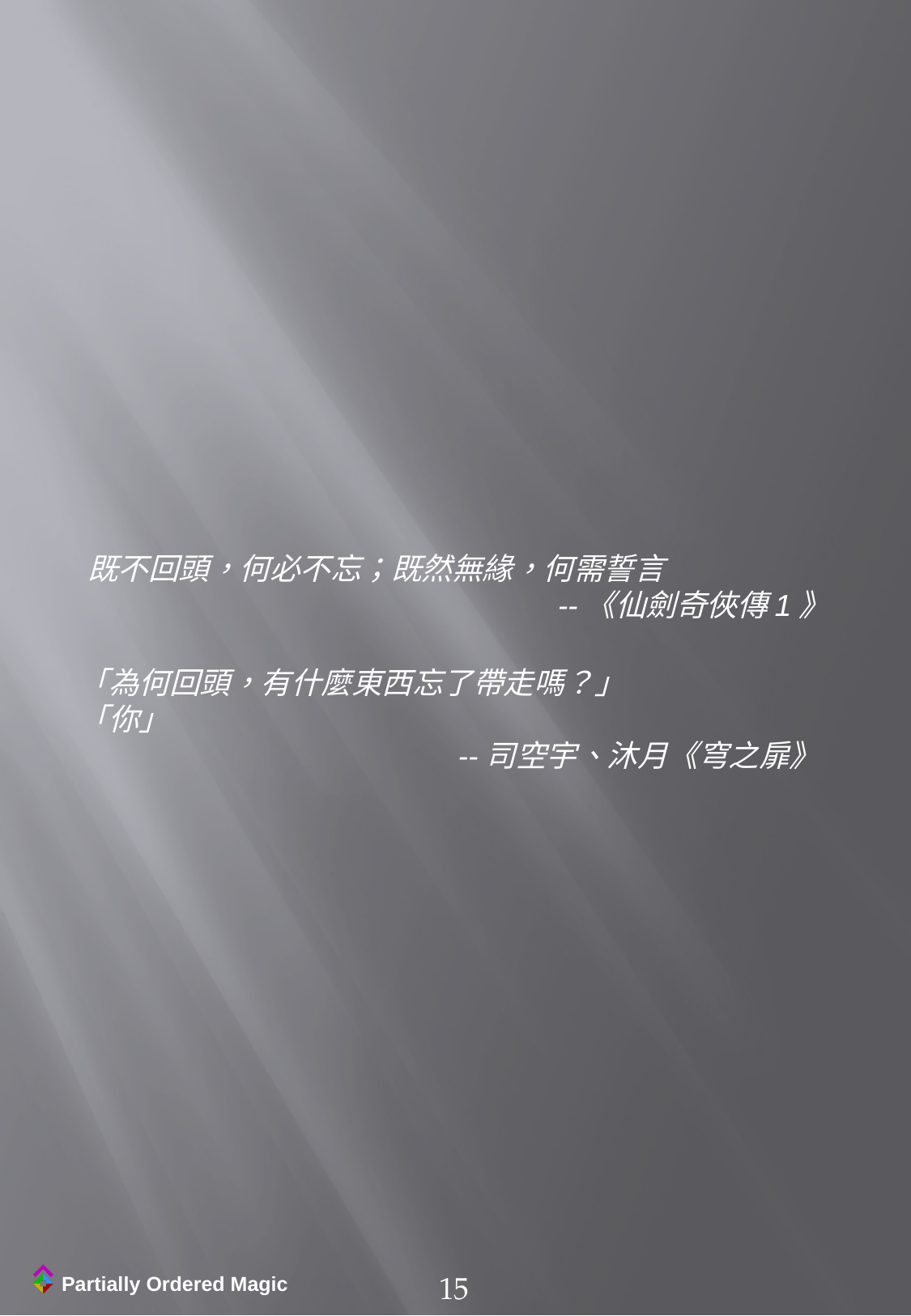

#

既不回頭，何必不忘；既然無緣，何需誓言
--《仙劍奇俠傳1》
「為何回頭，有什麼東西忘了帶走嗎？」
「你」
--司空宇、沐月《穹之扉》